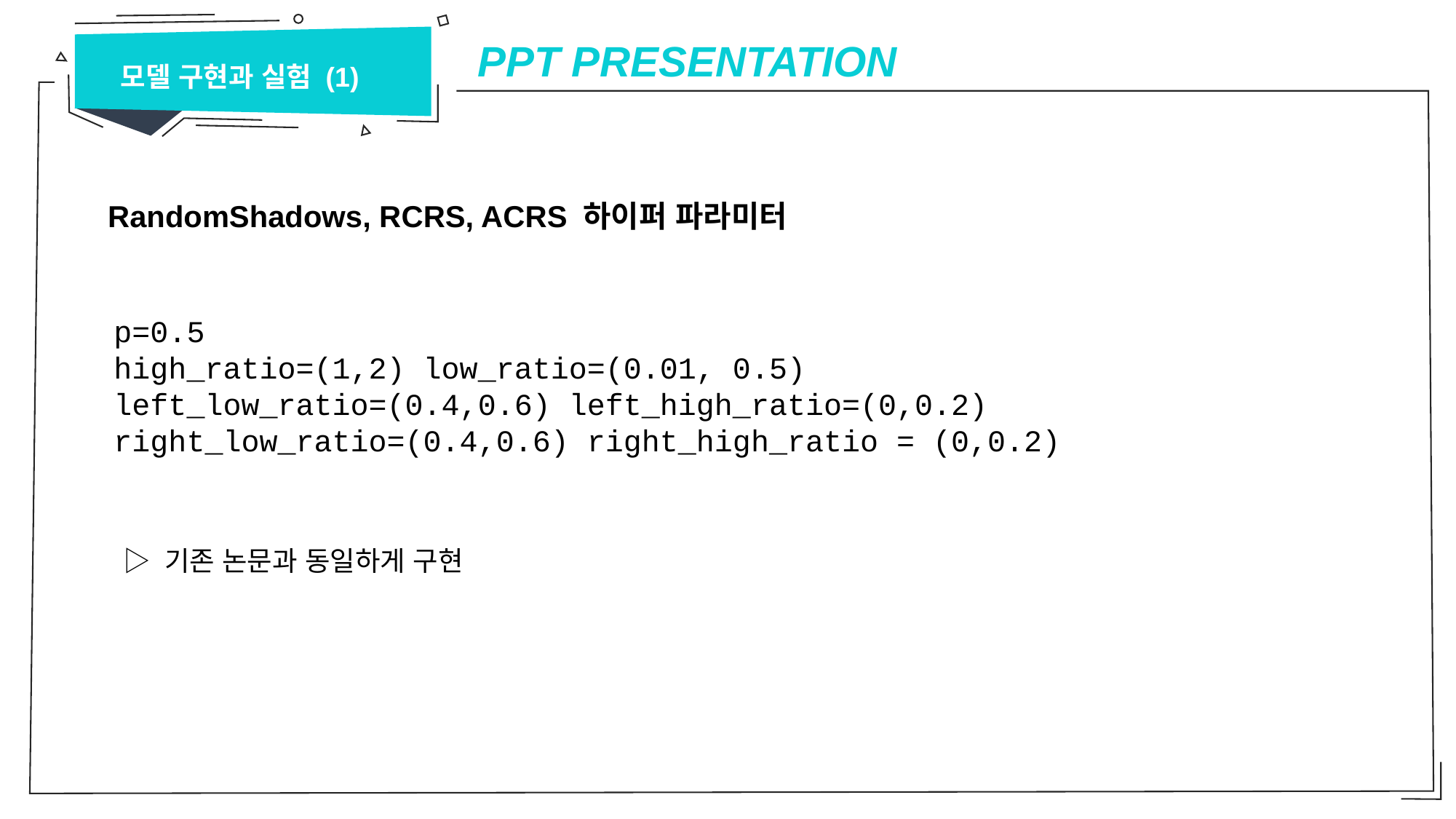

PPT PRESENTATION

모델 구현과 실험 (1)

RandomShadows, RCRS, ACRS 하이퍼 파라미터
p=0.5
high_ratio=(1,2) low_ratio=(0.01, 0.5)
left_low_ratio=(0.4,0.6) left_high_ratio=(0,0.2)
right_low_ratio=(0.4,0.6) right_high_ratio = (0,0.2)

▷ 기존 논문과 동일하게 구현